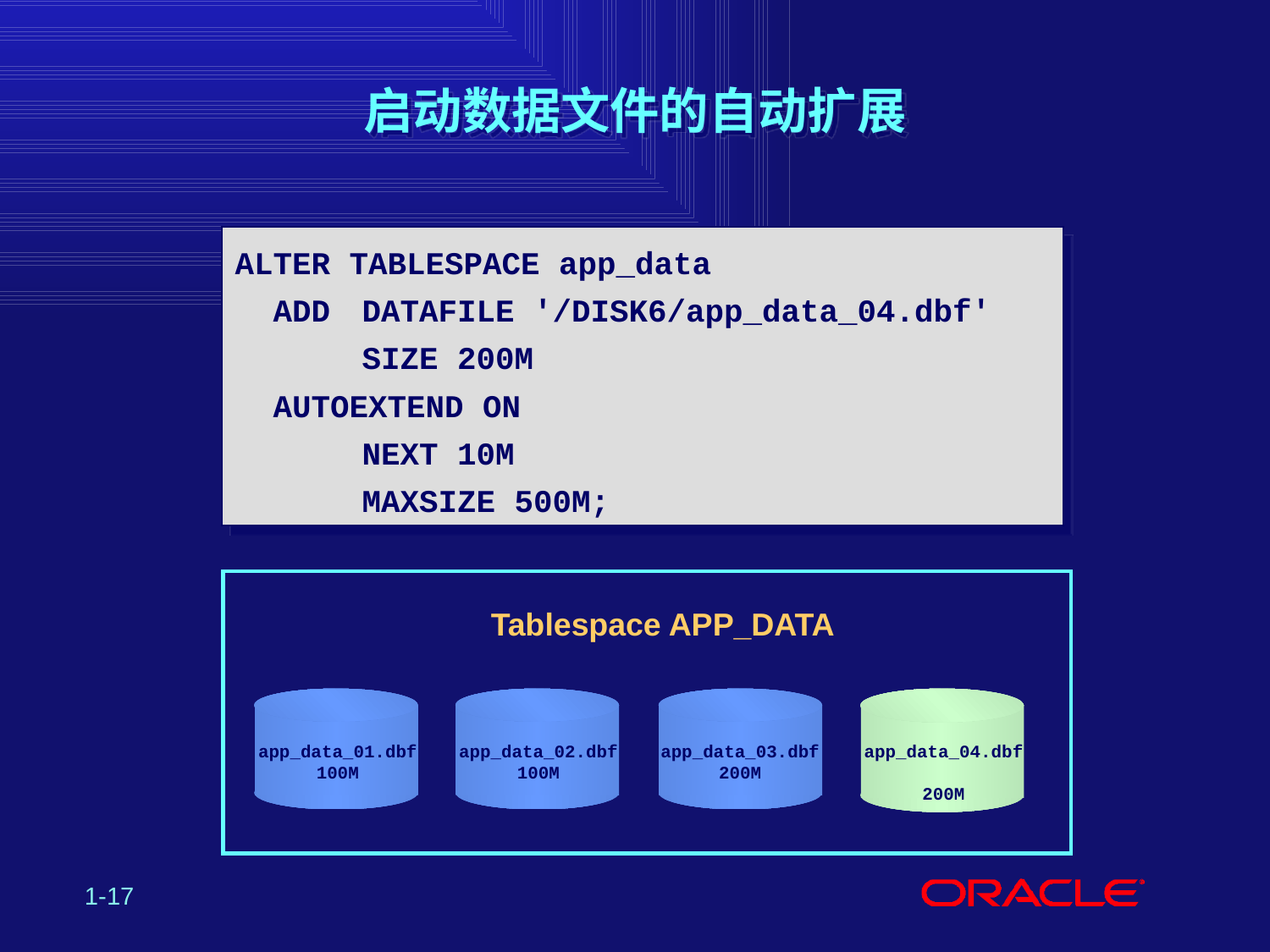

# 启动数据文件的自动扩展
ALTER TABLESPACE app_data
  ADD	DATAFILE '/DISK6/app_data_04.dbf'
			SIZE 200M
	  AUTOEXTEND ON
			NEXT 10M
			MAXSIZE 500M;

Tablespace APP_DATA

app_data_01.dbf
100M
app_data_02.dbf
100M
app_data_03.dbf
200M
app_data_04.dbf
200M